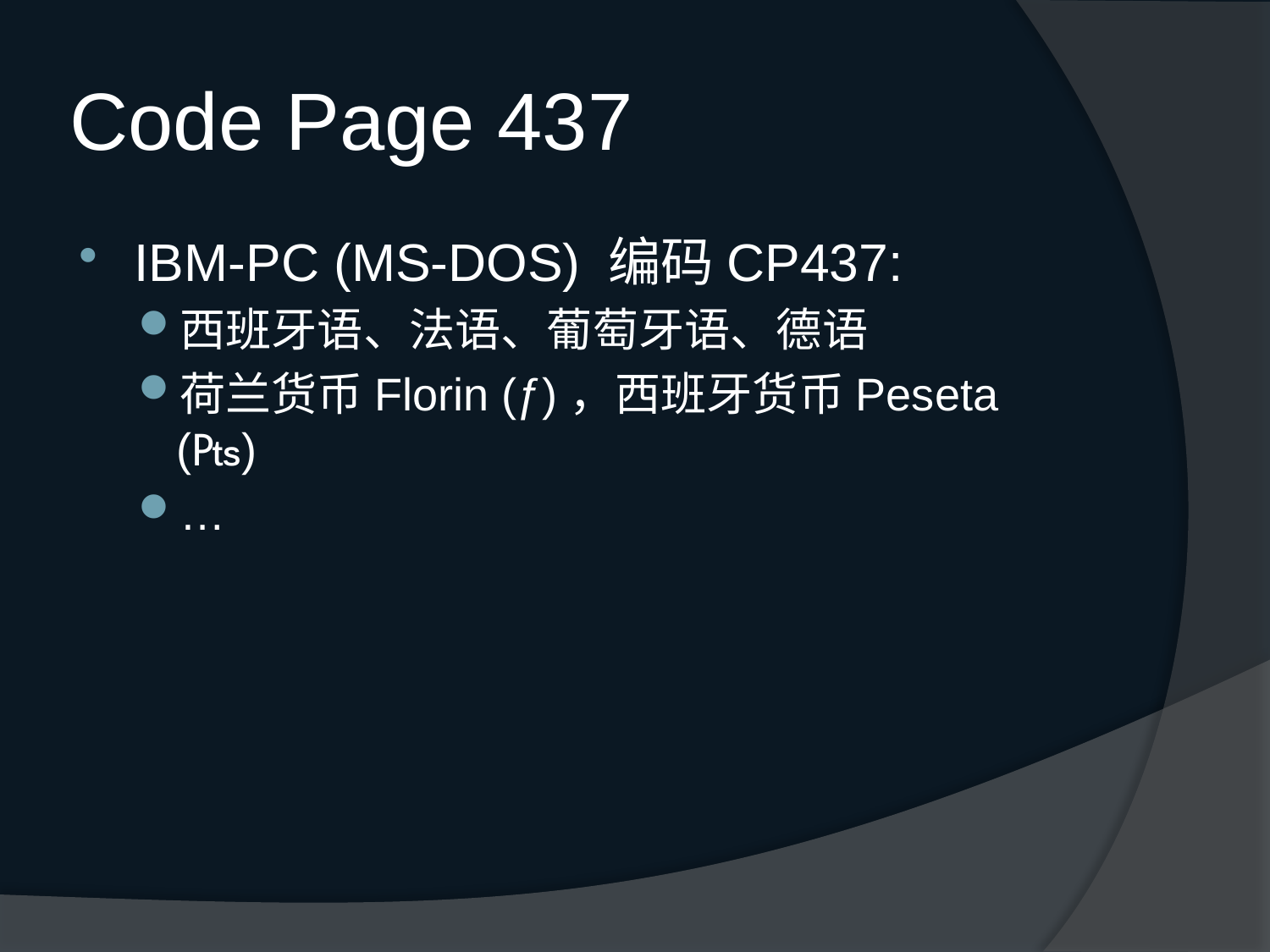

# Code Page 437
IBM-PC (MS-DOS) 编码CP437:
西班牙语、法语、葡萄牙语、德语
荷兰货币Florin (ƒ)，西班牙货币Peseta (₧)
…